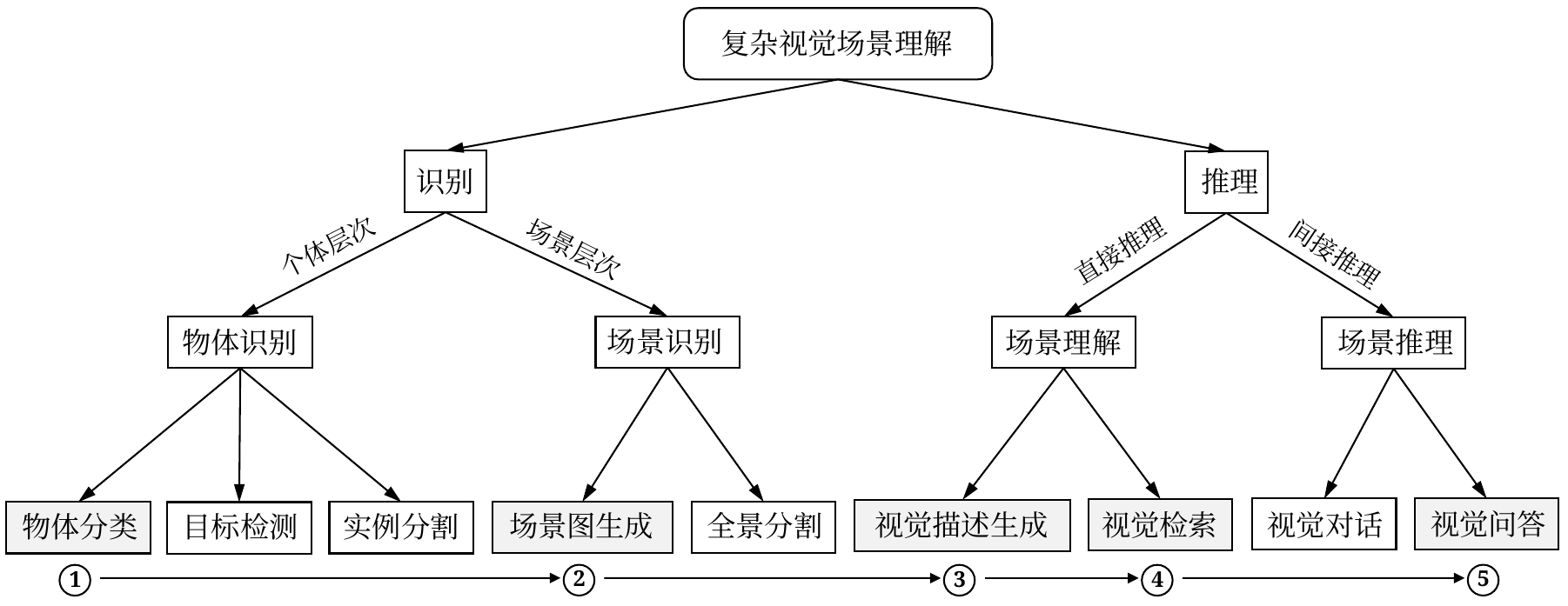

复杂视觉场景理解

识别

推理
个体层次
直接推理
场景层次
间接推理

场景识别

物体识别

场景理解

场景推理

视觉问答

视觉对话

视觉检索

视觉描述生成
场景图生成

全景分割

物体分类

实例分割
目标检测

2

5

4

1

3